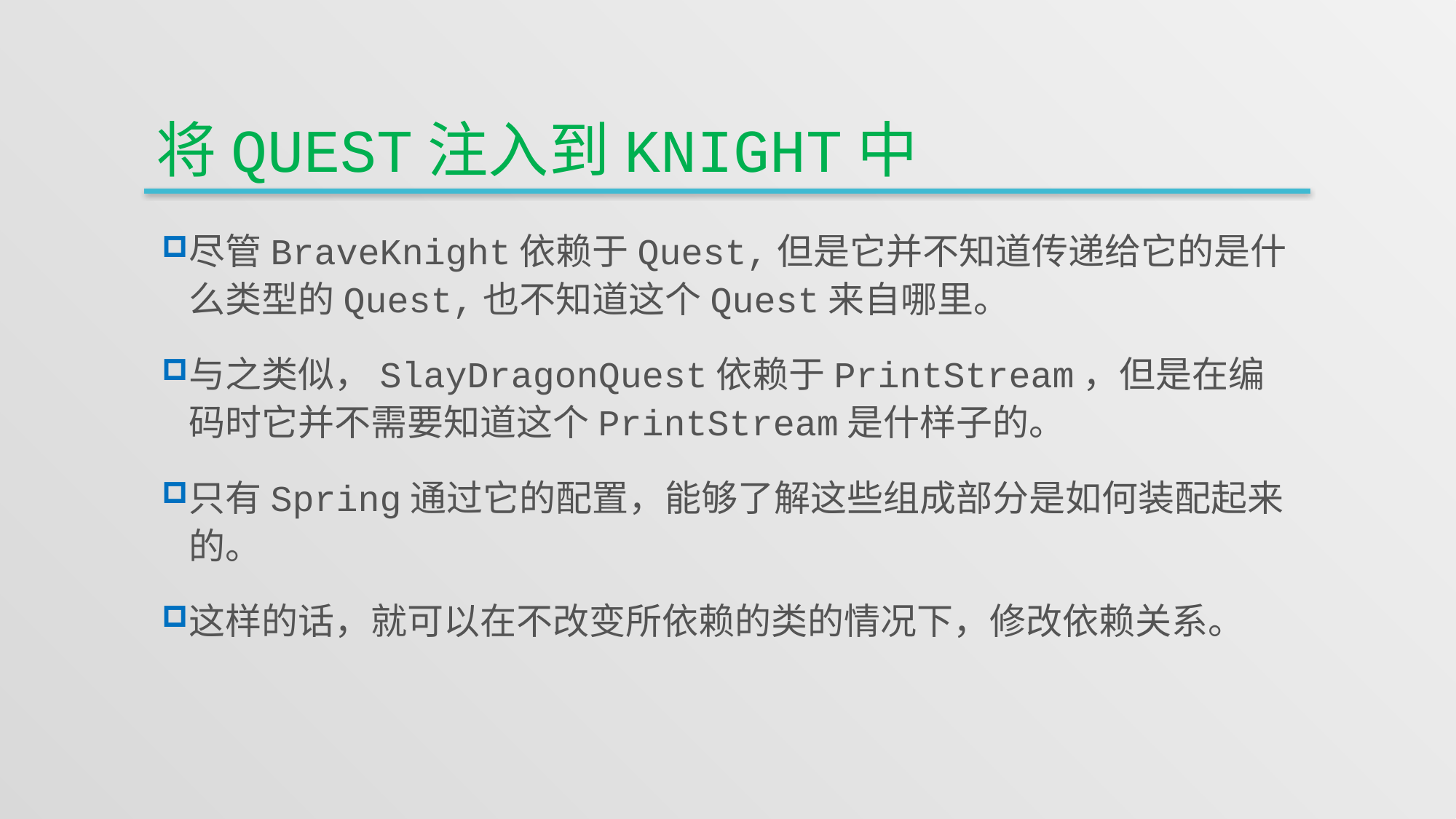

# 将Quest注入到Knight中
尽管BraveKnight依赖于Quest,但是它并不知道传递给它的是什么类型的Quest,也不知道这个Quest来自哪里。
与之类似，SlayDragonQuest依赖于PrintStream，但是在编码时它并不需要知道这个PrintStream是什样子的。
只有Spring通过它的配置，能够了解这些组成部分是如何装配起来的。
这样的话，就可以在不改变所依赖的类的情况下，修改依赖关系。